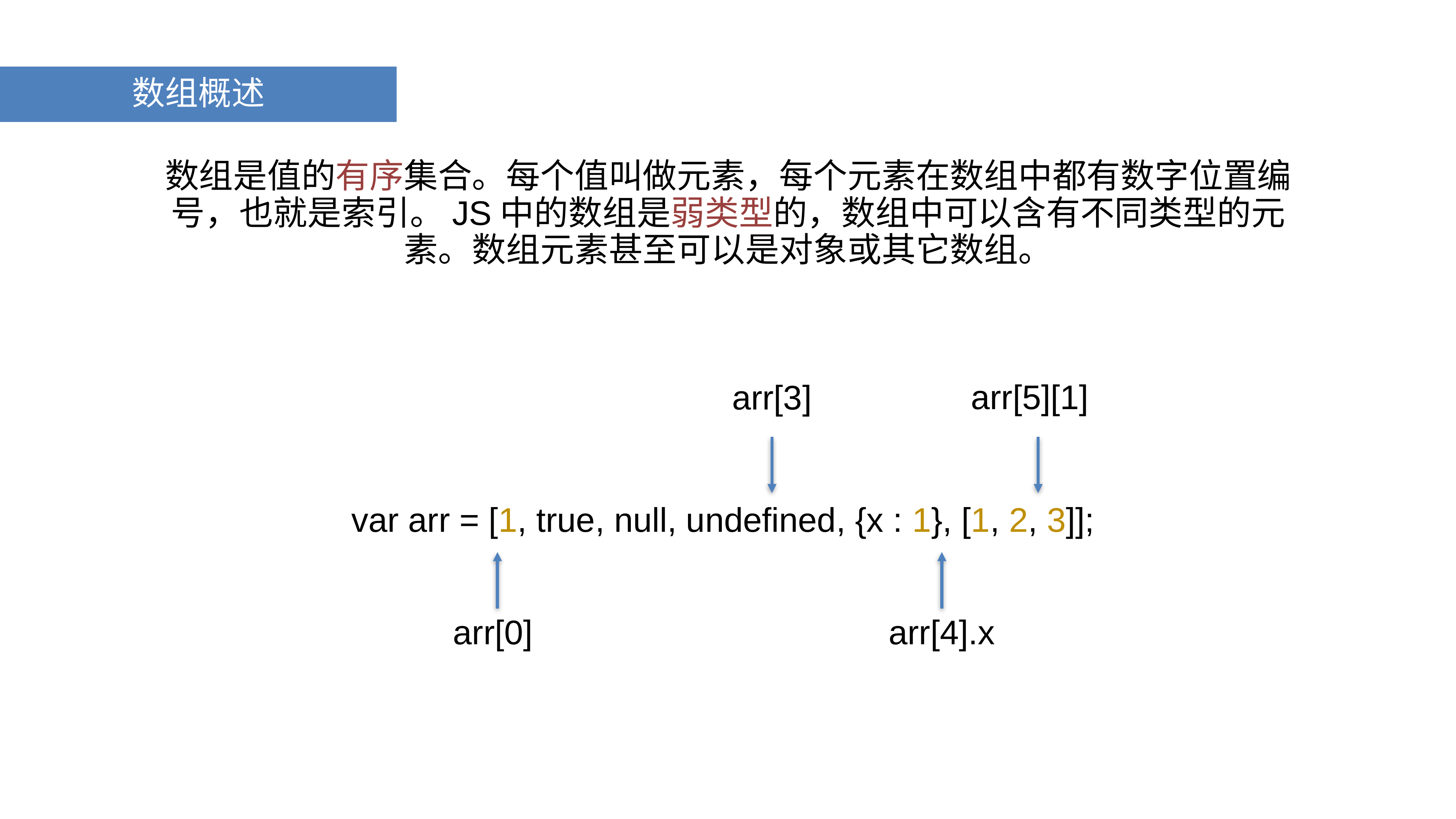

数组概述
数组是值的有序集合。每个值叫做元素，每个元素在数组中都有数字位置编号，也就是索引。JS中的数组是弱类型的，数组中可以含有不同类型的元素。数组元素甚至可以是对象或其它数组。
arr[5][1]
arr[3]

var arr = [1, true, null, undefined, {x : 1}, [1, 2, 3]];

arr[0]
arr[4].x